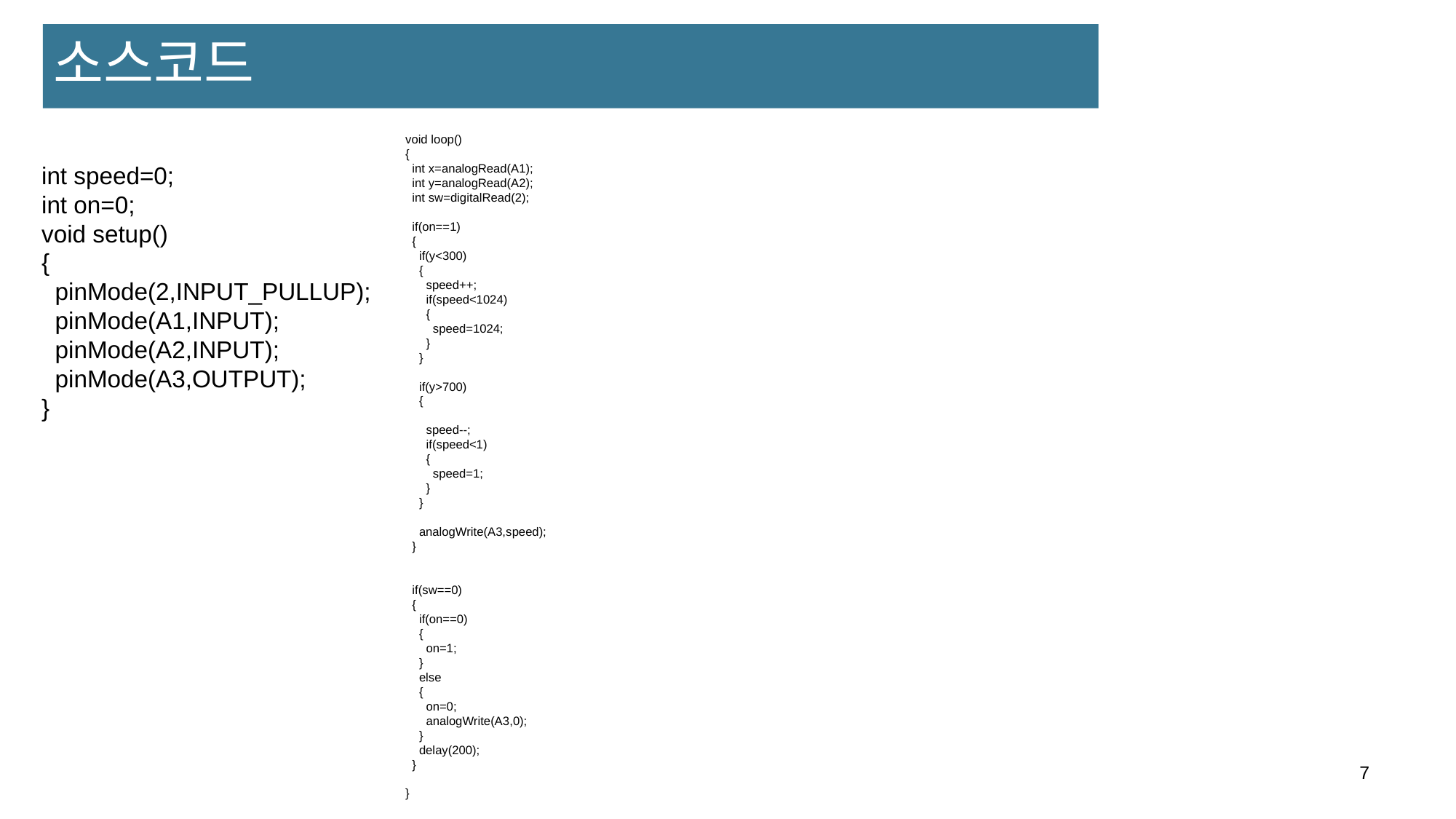

소스코드
void loop()
{
  int x=analogRead(A1);
  int y=analogRead(A2);
  int sw=digitalRead(2);

  if(on==1)
  {
    if(y<300)
    {
      speed++;
      if(speed<1024)
      {
        speed=1024;
      }
    }

    if(y>700)
    {

      speed--;
      if(speed<1)
      {
        speed=1;
      }
    }

    analogWrite(A3,speed);
  }

  if(sw==0)
  {
    if(on==0)
    {
      on=1;
    }
    else
    {
      on=0;
      analogWrite(A3,0);
    }
    delay(200);
  }

}
int speed=0;
int on=0;
void setup()
{
  pinMode(2,INPUT_PULLUP);
  pinMode(A1,INPUT);
  pinMode(A2,INPUT);
  pinMode(A3,OUTPUT);
}